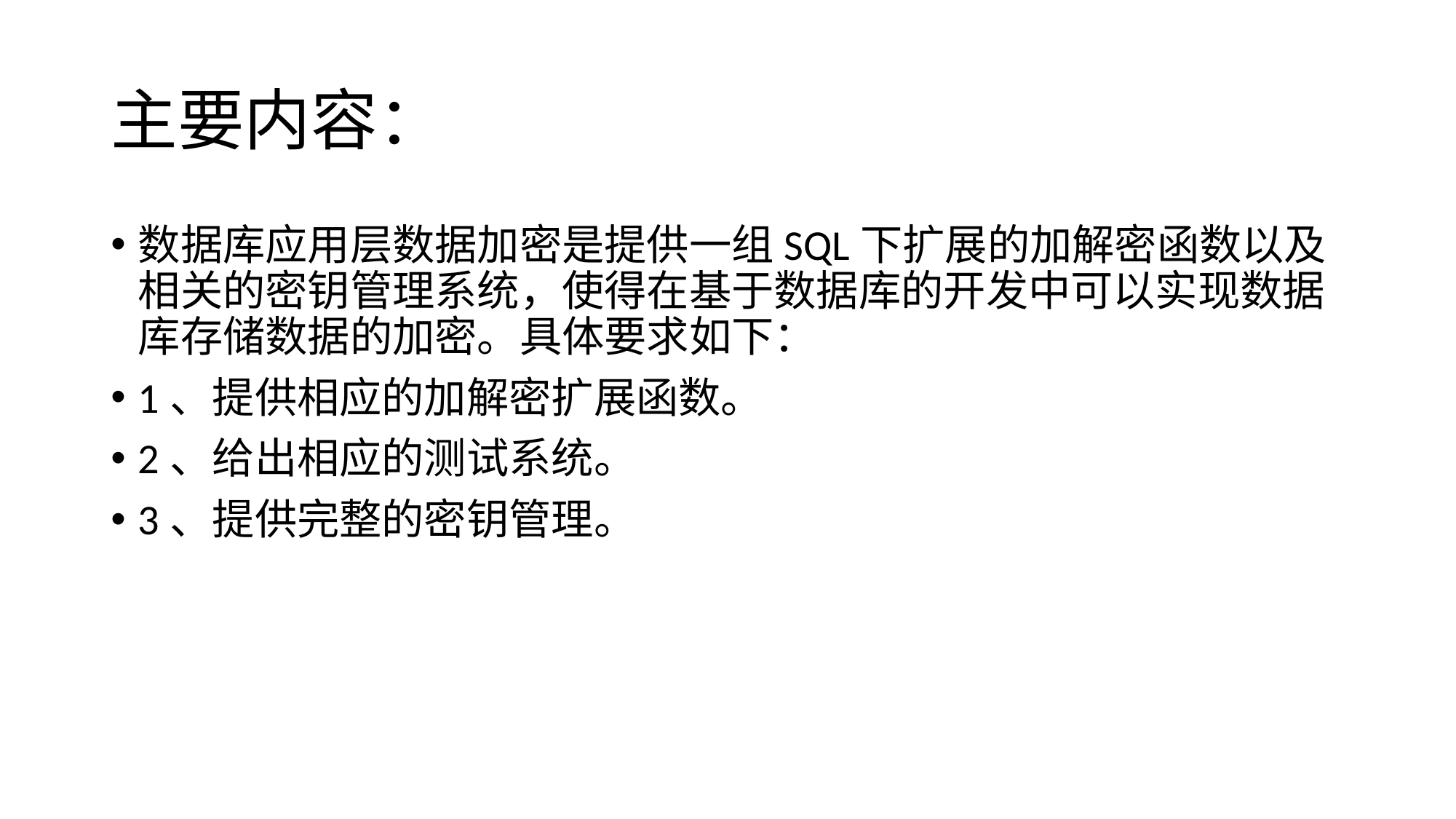

# 主要内容：
数据库应用层数据加密是提供一组SQL下扩展的加解密函数以及相关的密钥管理系统，使得在基于数据库的开发中可以实现数据库存储数据的加密。具体要求如下：
1、提供相应的加解密扩展函数。
2、给出相应的测试系统。
3、提供完整的密钥管理。